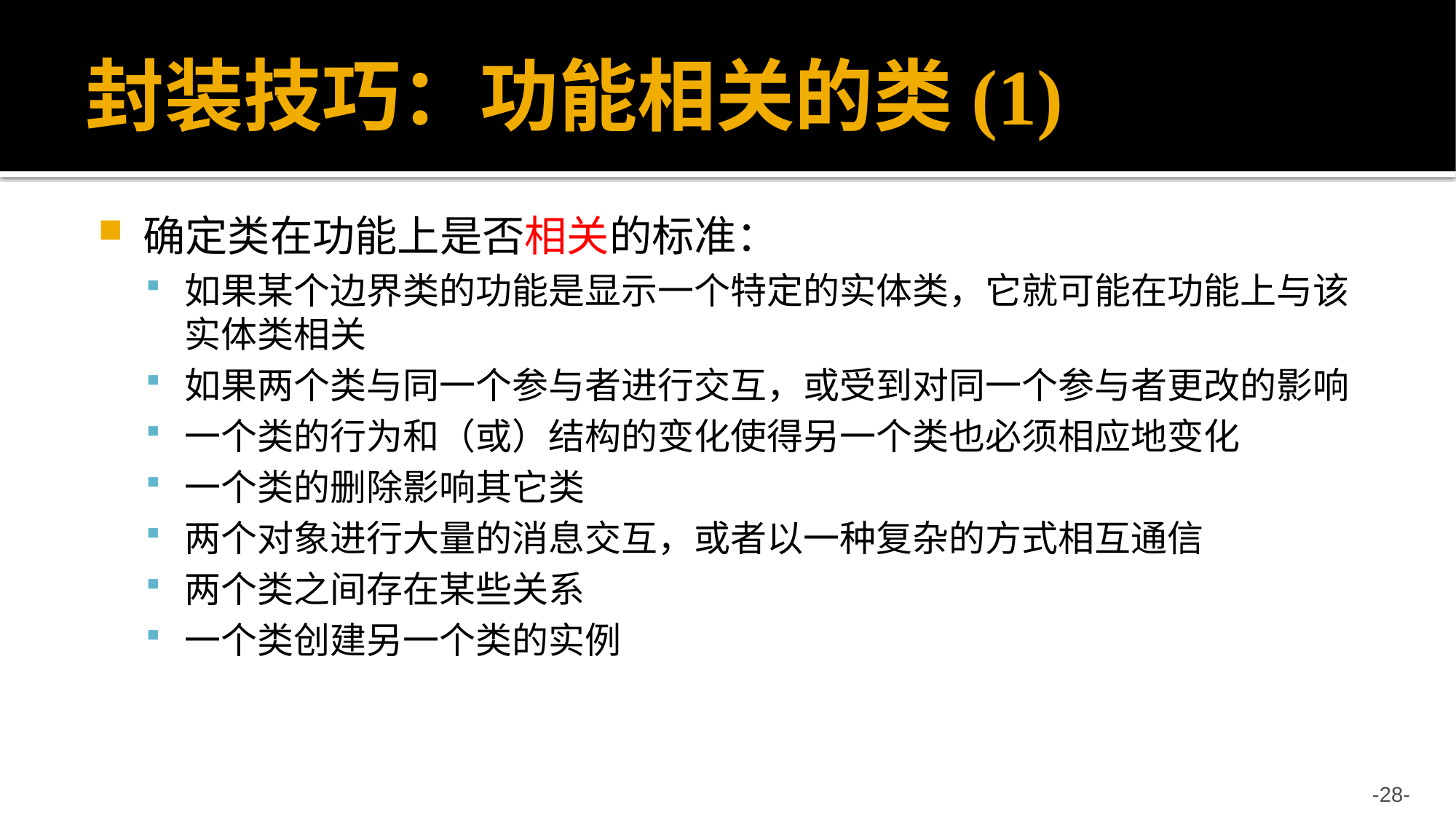

# 封装技巧：功能相关的类(1)
确定类在功能上是否相关的标准：
如果某个边界类的功能是显示一个特定的实体类，它就可能在功能上与该实体类相关
如果两个类与同一个参与者进行交互，或受到对同一个参与者更改的影响
一个类的行为和（或）结构的变化使得另一个类也必须相应地变化
一个类的删除影响其它类
两个对象进行大量的消息交互，或者以一种复杂的方式相互通信
两个类之间存在某些关系
一个类创建另一个类的实例
-28-